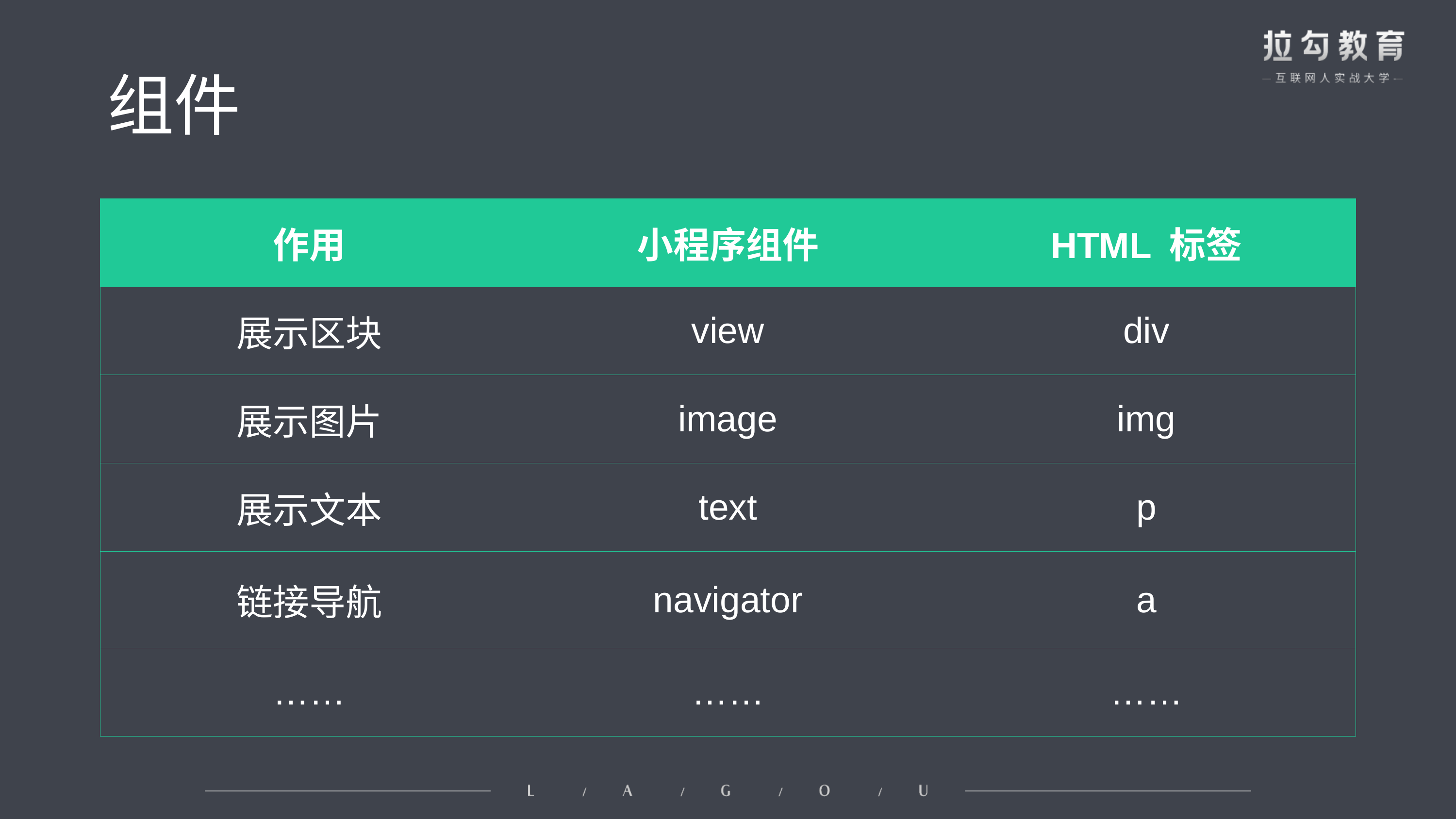

# 组件

| 作用 | 小程序组件 | HTML 标签 |
| --- | --- | --- |
| 展示区块 | view | div |
| 展示图片 | image | img |
| 展示文本 | text | p |
| 链接导航 | navigator | a |
| …… | …… | …… |